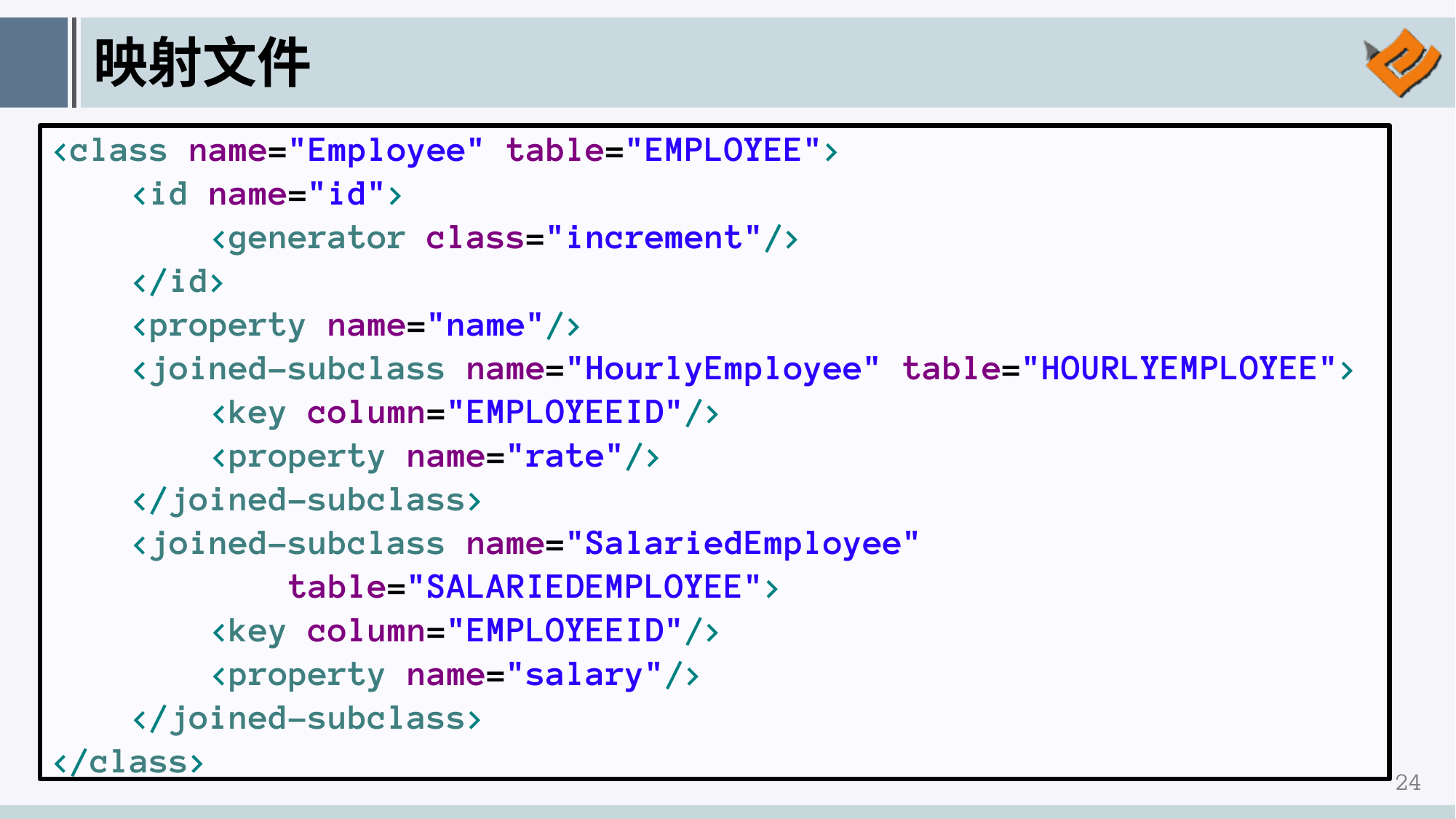

# 映射文件
<class name="Employee" table="EMPLOYEE">
    <id name="id">
        <generator class="increment"/>
    </id>
    <property name="name"/>
    <joined-subclass name="HourlyEmployee" table="HOURLYEMPLOYEE">
        <key column="EMPLOYEEID"/>
        <property name="rate"/>
    </joined-subclass>
    <joined-subclass name="SalariedEmployee"
            table="SALARIEDEMPLOYEE">
        <key column="EMPLOYEEID"/>
        <property name="salary"/>
    </joined-subclass>
</class>